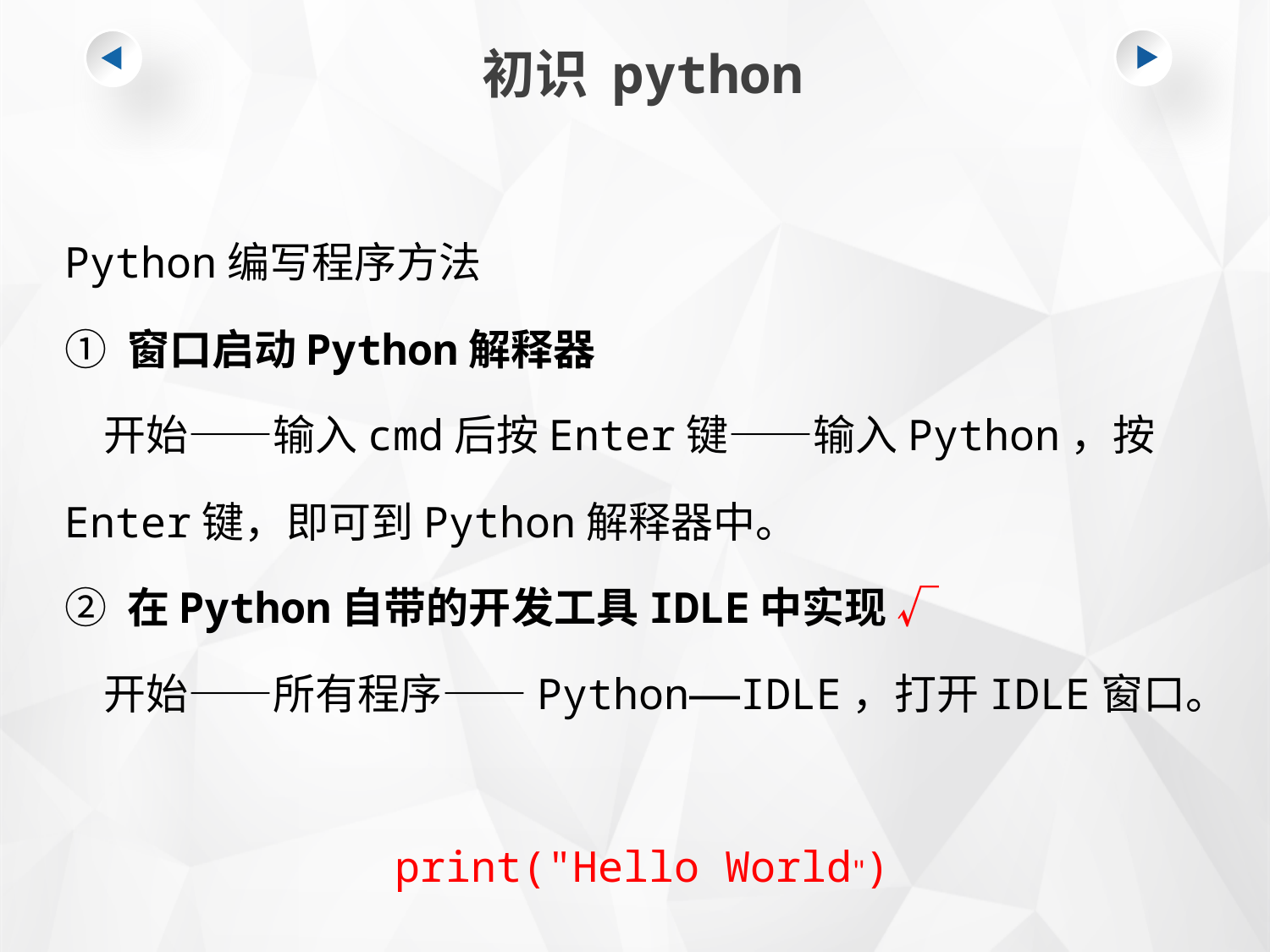

初识 python
Python编写程序方法
① 窗口启动Python解释器
   开始——输入cmd后按Enter键——输入Python，按Enter键，即可到Python解释器中。
② 在Python自带的开发工具IDLE中实现 √
   开始——所有程序——Python——IDLE，打开IDLE窗口。

print("Hello World")